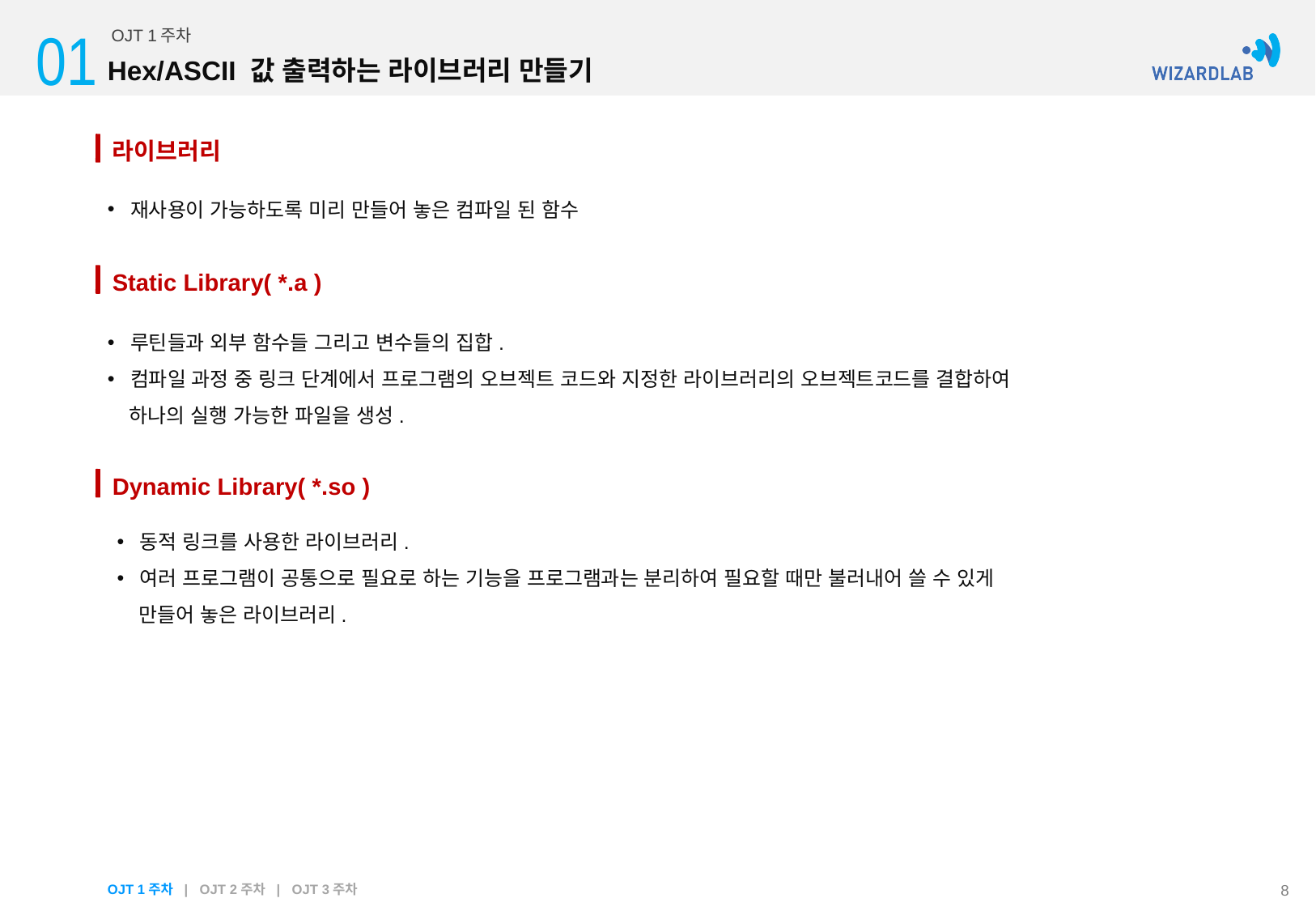

01
OJT 1주차
Hex/ASCII 값 출력하는 라이브러리 만들기

라이브러리
재사용이 가능하도록 미리 만들어 놓은 컴파일 된 함수

Static Library( *.a )
루틴들과 외부 함수들 그리고 변수들의 집합.
컴파일 과정 중 링크 단계에서 프로그램의 오브젝트 코드와 지정한 라이브러리의 오브젝트코드를 결합하여
   하나의 실행 가능한 파일을 생성.

Dynamic Library( *.so )
동적 링크를 사용한 라이브러리.
여러 프로그램이 공통으로 필요로 하는 기능을 프로그램과는 분리하여 필요할 때만 불러내어 쓸 수 있게
   만들어 놓은 라이브러리.
OJT 1주차  |   OJT 2주차  |   OJT 3주차